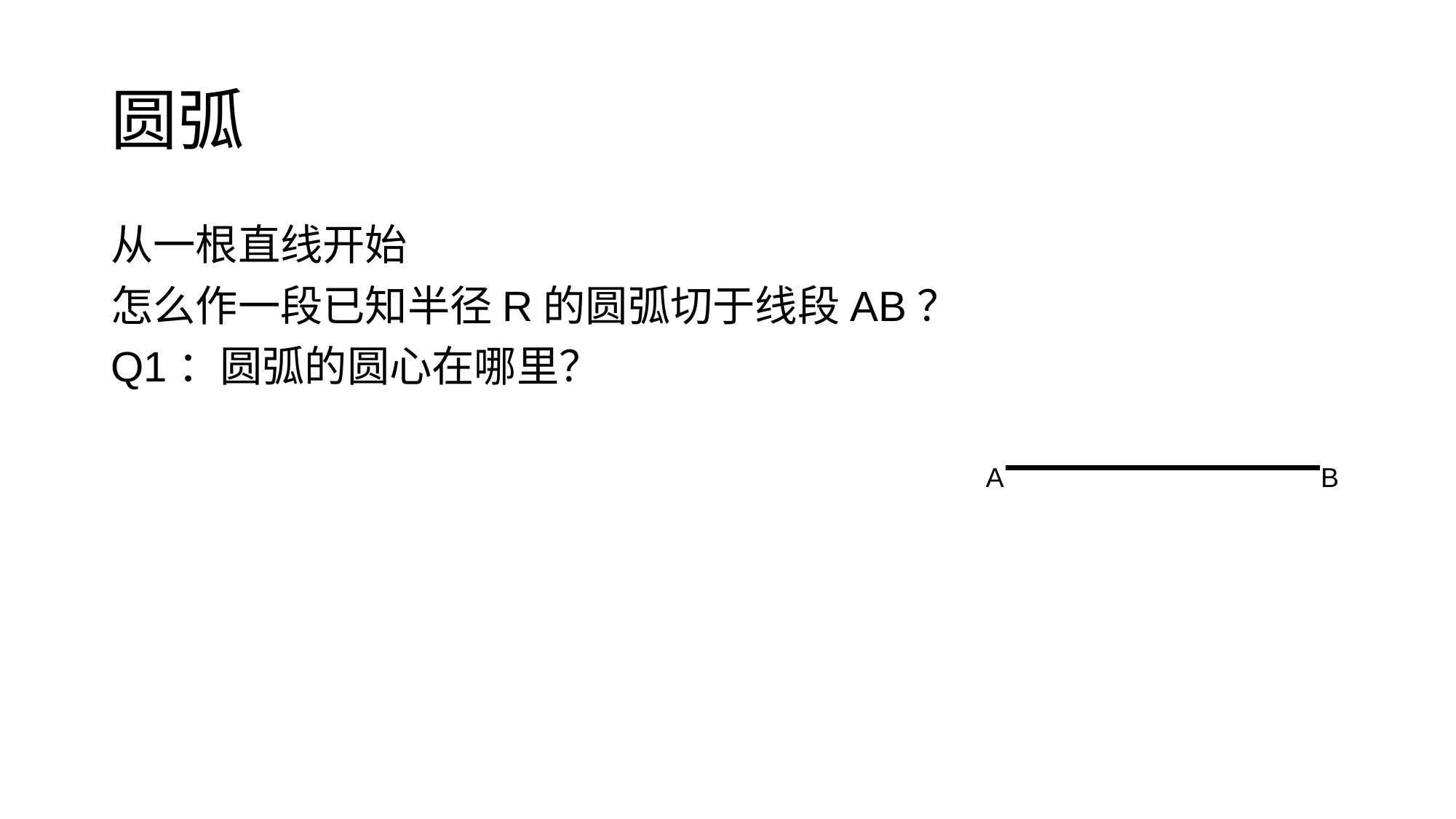

# 圆弧
从一根直线开始
怎么作一段已知半径R的圆弧切于线段AB？
Q1：圆弧的圆心在哪里？
A
B